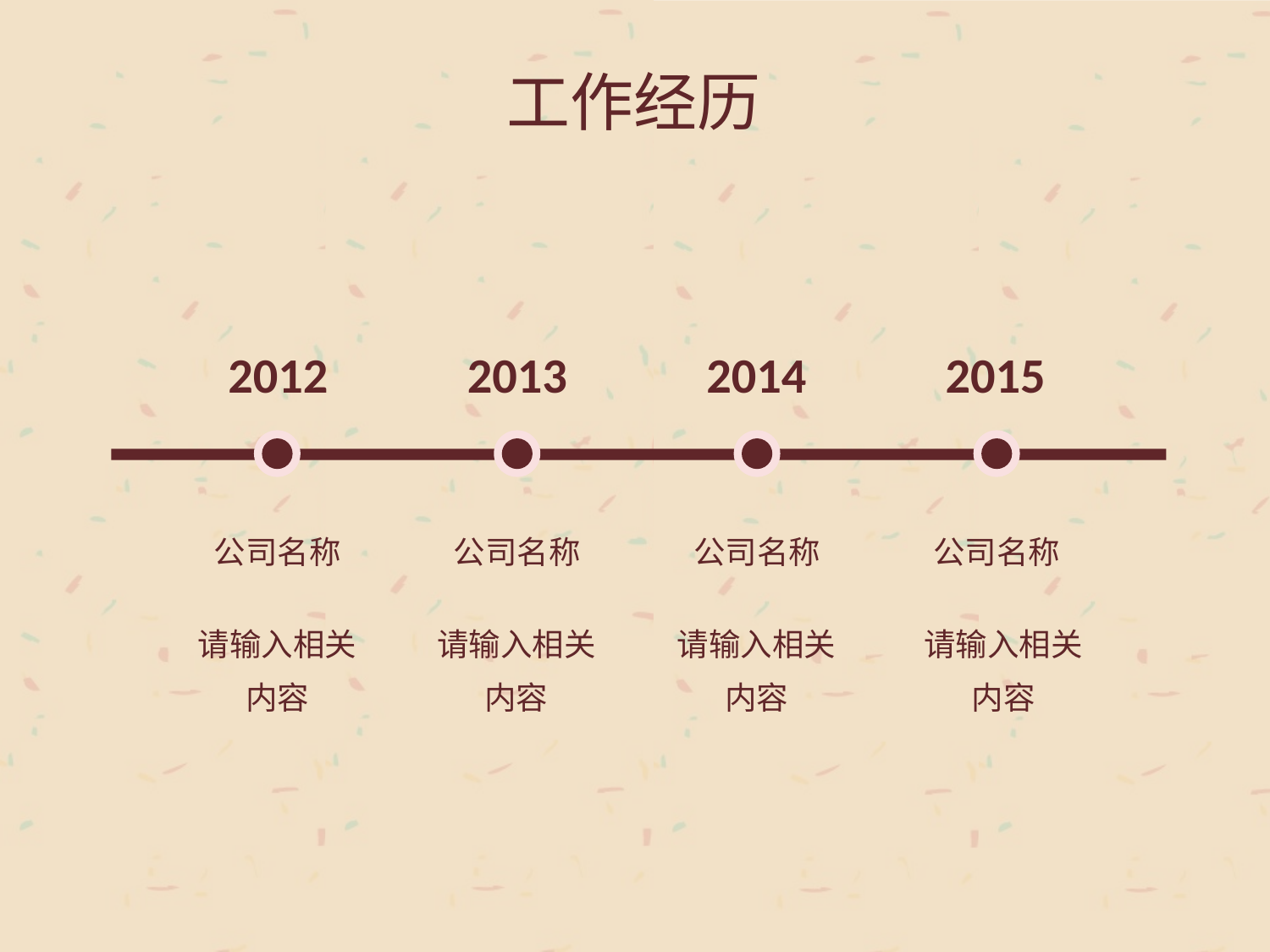

工作经历
2012

公司名称
请输入相关
内容
请输入相关
内容
请输入相关
内容
请输入相关
内容
2013

公司名称
2014

公司名称
2015

公司名称